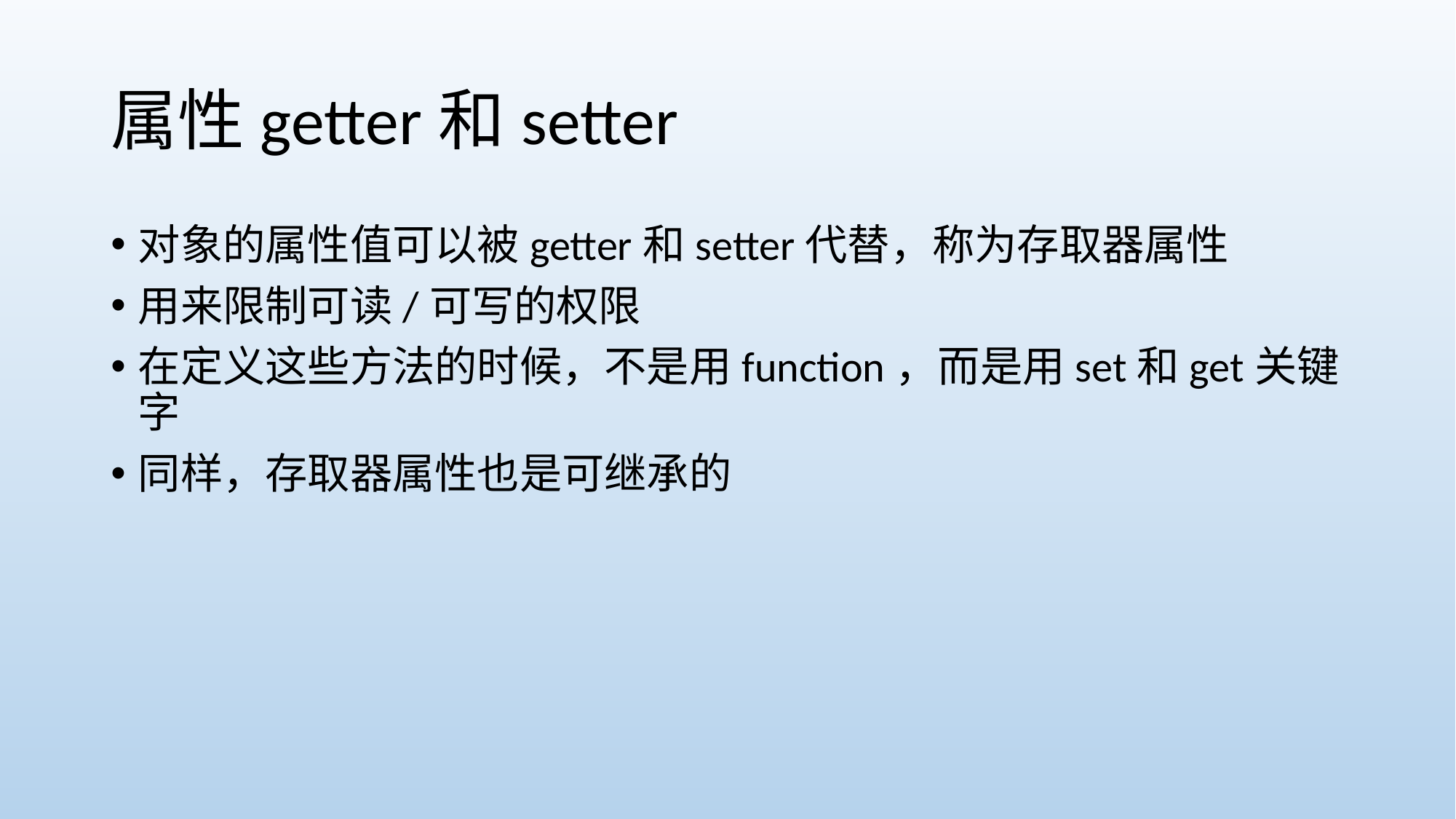

# 属性getter和setter
对象的属性值可以被getter和setter代替，称为存取器属性
用来限制可读/可写的权限
在定义这些方法的时候，不是用function，而是用set和get关键字
同样，存取器属性也是可继承的